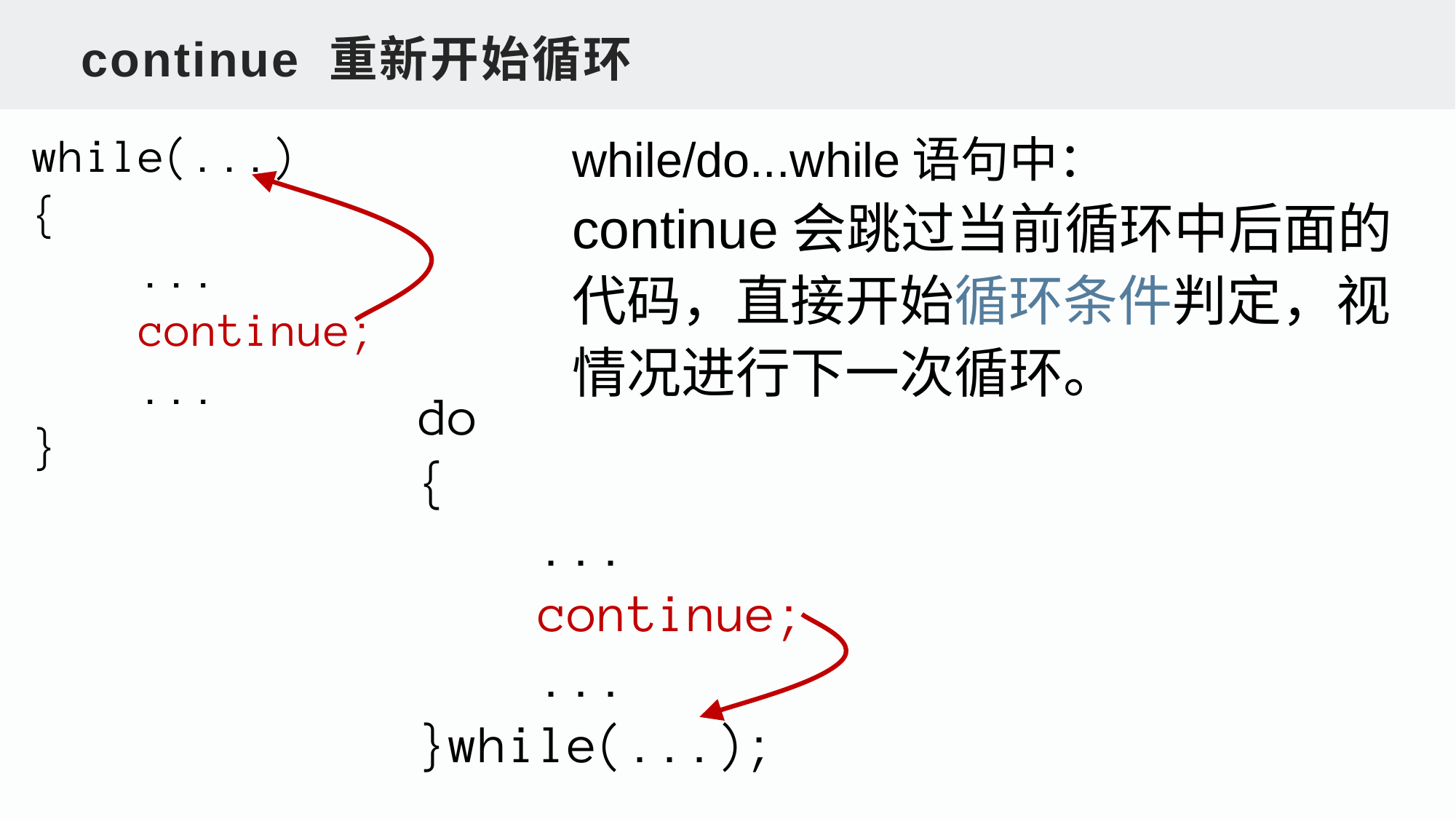

continue 重新开始循环
while(...)
{
    ...
    continue;
    ...
}
while/do...while语句中：
continue会跳过当前循环中后面的代码，直接开始循环条件判定，视情况进行下一次循环。

do
{
    ...
    continue;
    ...
}while(...);